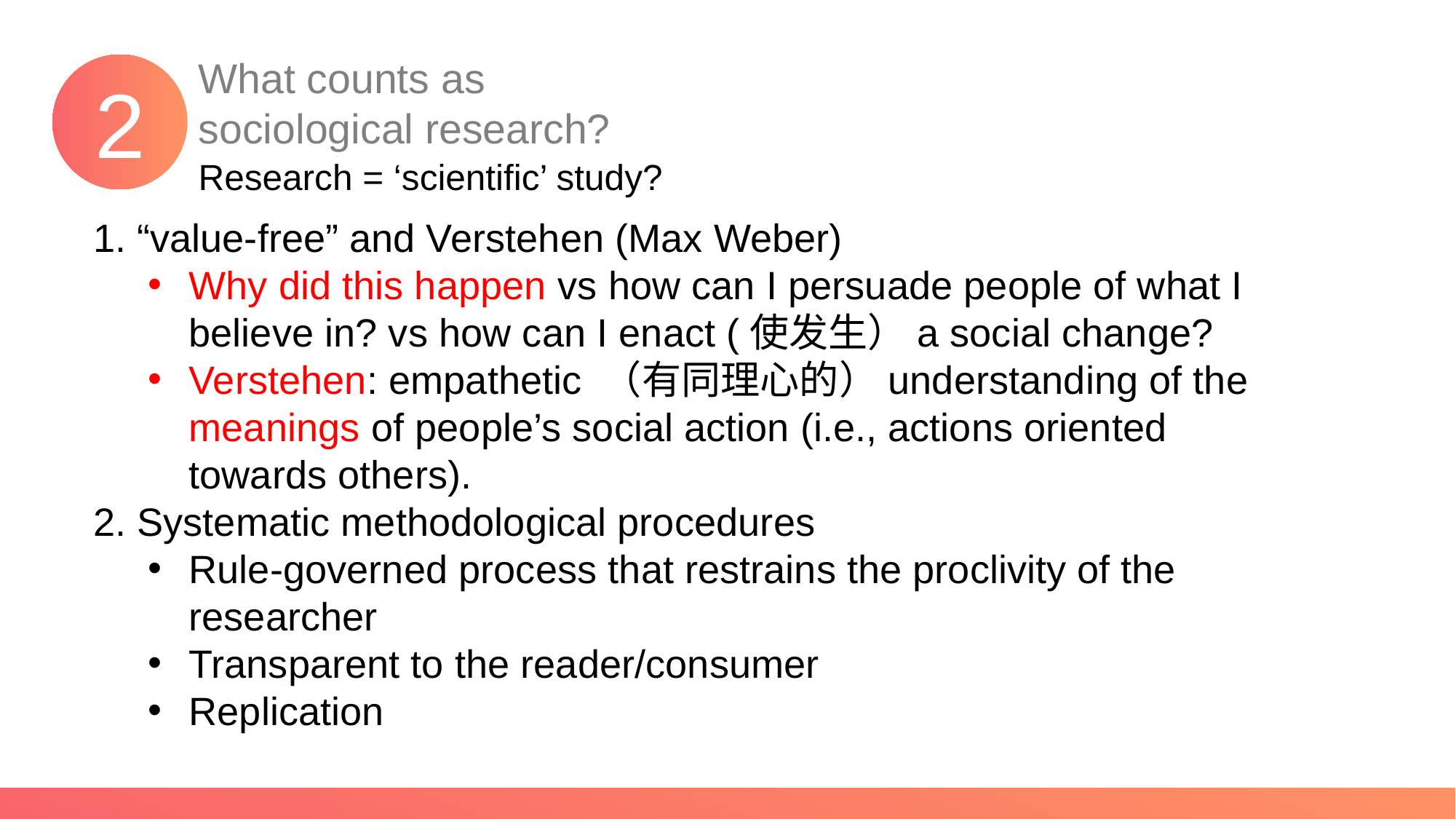

What counts as
sociological research?
Research = ‘scientific’ study?
2
1. “value-free” and Verstehen (Max Weber)
Why did this happen vs how can I persuade people of what I believe in? vs how can I enact (使发生）a social change?
Verstehen: empathetic （有同理心的）understanding of the meanings of people’s social action (i.e., actions oriented towards others).
2. Systematic methodological procedures
Rule-governed process that restrains the proclivity of the researcher
Transparent to the reader/consumer
Replication